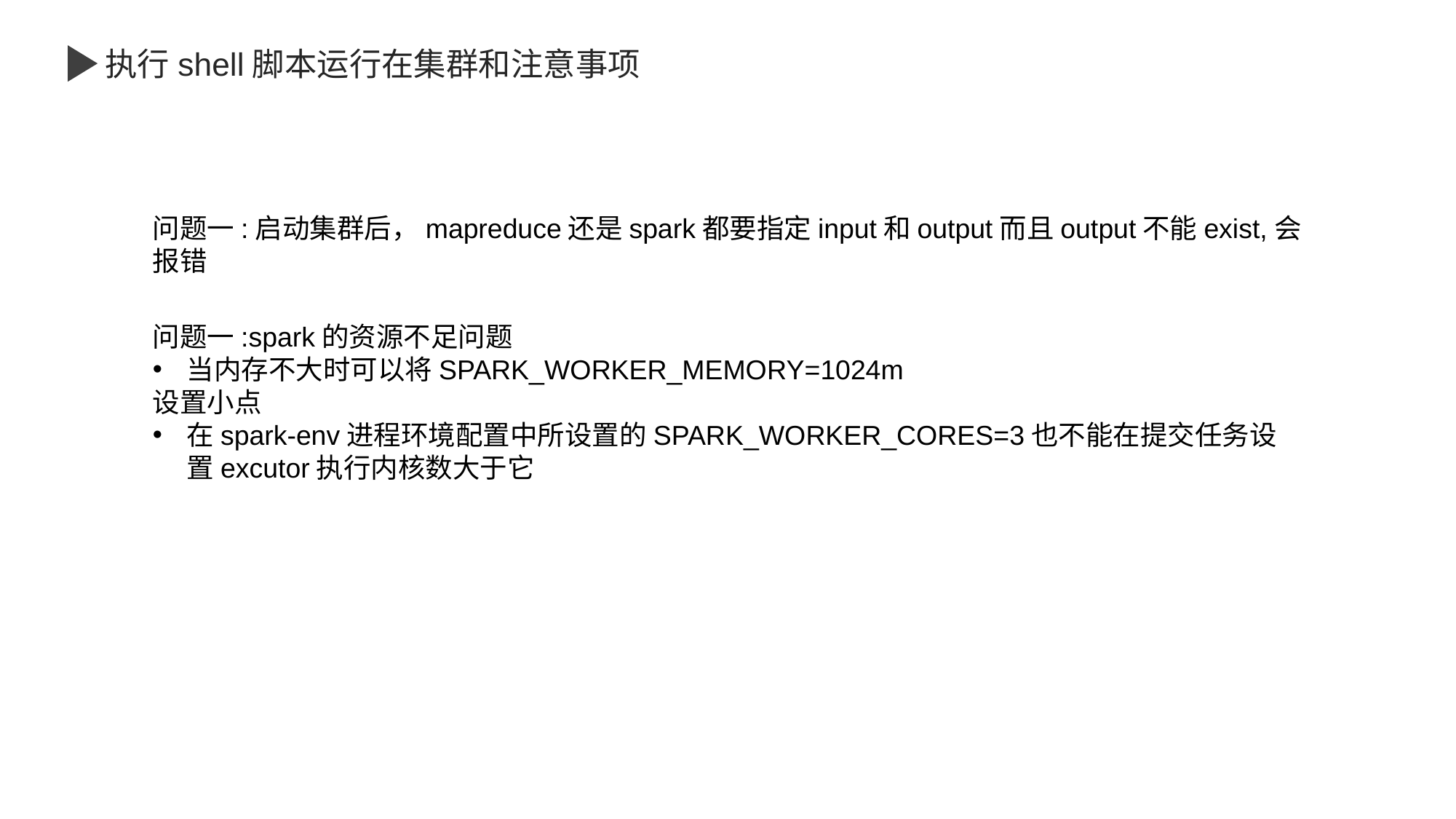

执行shell脚本运行在集群和注意事项

问题一:启动集群后，mapreduce还是spark都要指定input和output而且output不能exist,会报错
问题一:spark的资源不足问题
当内存不大时可以将SPARK_WORKER_MEMORY=1024m
设置小点
在spark-env进程环境配置中所设置的SPARK_WORKER_CORES=3也不能在提交任务设置excutor执行内核数大于它